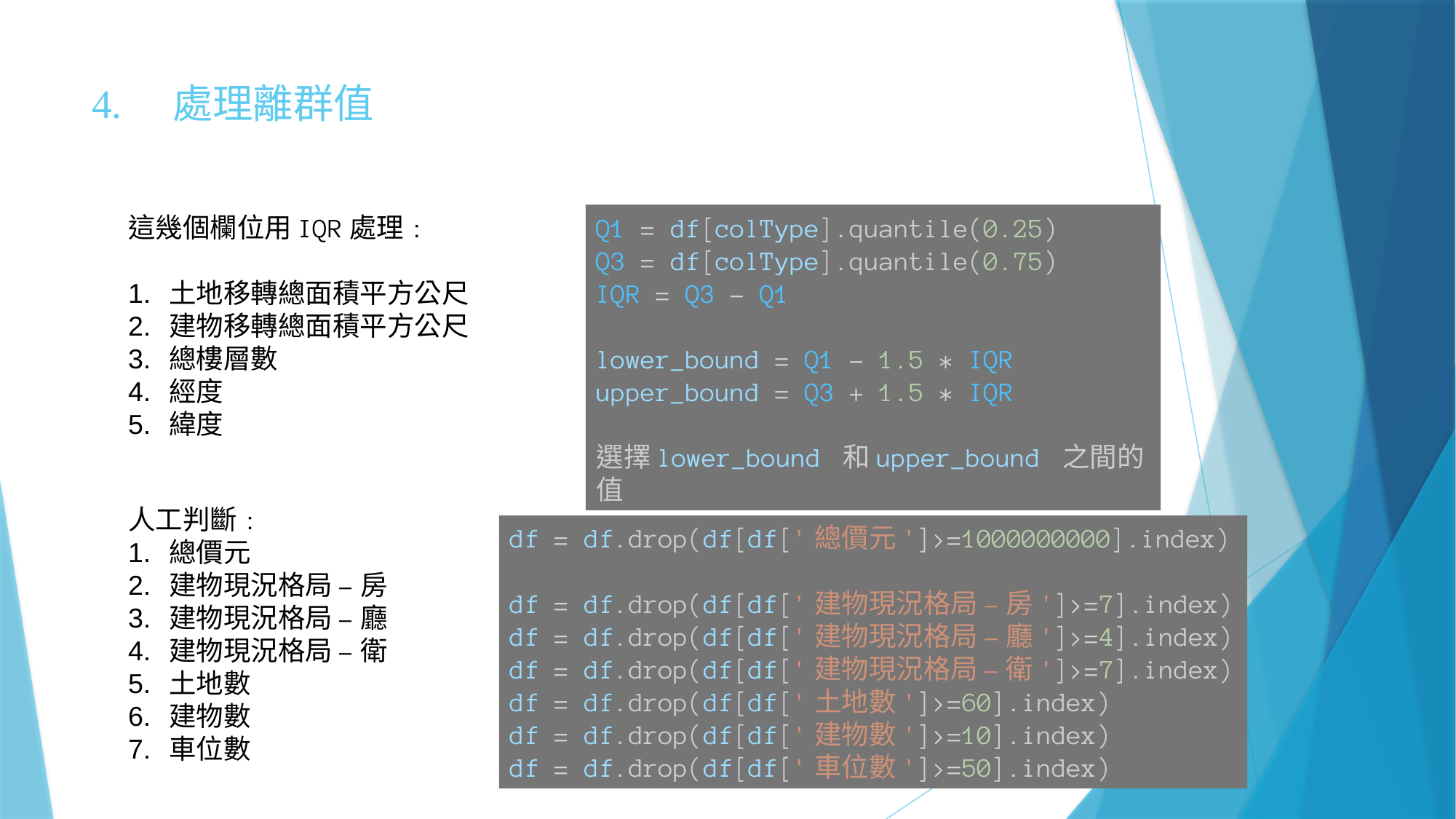

# 4.		處理離群值
這幾個欄位用IQR處理:

土地移轉總面積平方公尺
建物移轉總面積平方公尺
總樓層數
經度
緯度
Q1 = df[colType].quantile(0.25)
Q3 = df[colType].quantile(0.75)
IQR = Q3 - Q1

lower_bound = Q1 - 1.5 * IQR
upper_bound = Q3 + 1.5 * IQR

選擇lower_bound 和upper_bound 之間的值
人工判斷:
總價元
建物現況格局-房
建物現況格局-廳
建物現況格局-衛
土地數
建物數
車位數
df = df.drop(df[df['總價元']>=1000000000].index)
df = df.drop(df[df['建物現況格局-房']>=7].index)
df = df.drop(df[df['建物現況格局-廳']>=4].index)
df = df.drop(df[df['建物現況格局-衛']>=7].index)
df = df.drop(df[df['土地數']>=60].index)
df = df.drop(df[df['建物數']>=10].index)
df = df.drop(df[df['車位數']>=50].index)